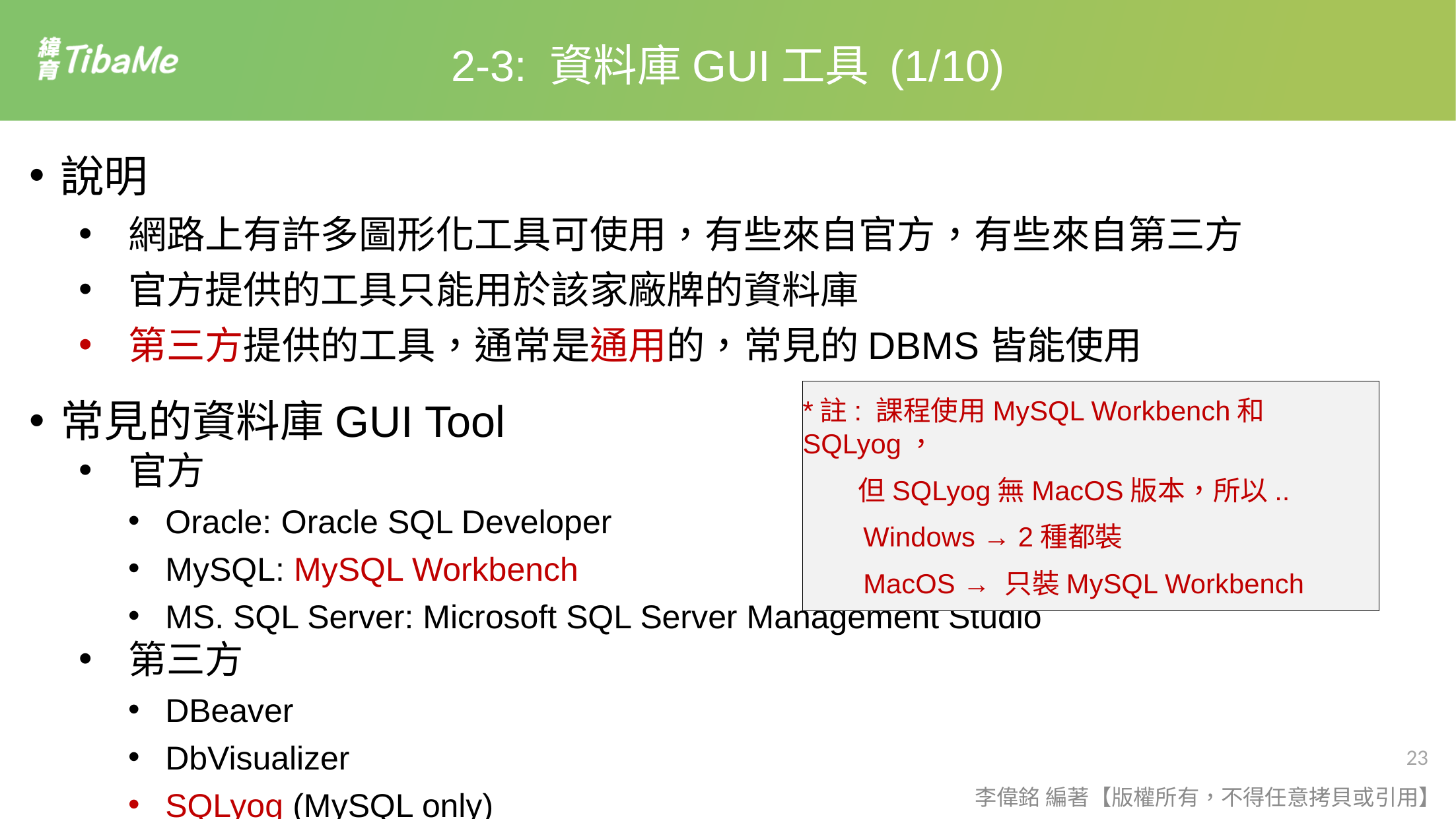

2-3: 資料庫GUI工具 (1/10)
說明
網路上有許多圖形化工具可使用，有些來自官方，有些來自第三方
官方提供的工具只能用於該家廠牌的資料庫
第三方提供的工具，通常是通用的，常見的DBMS皆能使用
常見的資料庫GUI Tool
官方
Oracle: Oracle SQL Developer
MySQL: MySQL Workbench
MS. SQL Server: Microsoft SQL Server Management Studio
第三方
DBeaver
DbVisualizer
SQLyog (MySQL only)
*註: 課程使用MySQL Workbench和SQLyog，
        但SQLyog無MacOS版本，所以..
        Windows → 2種都裝
        MacOS → 只裝MySQL Workbench
李偉銘 編著【版權所有，不得任意拷貝或引用】